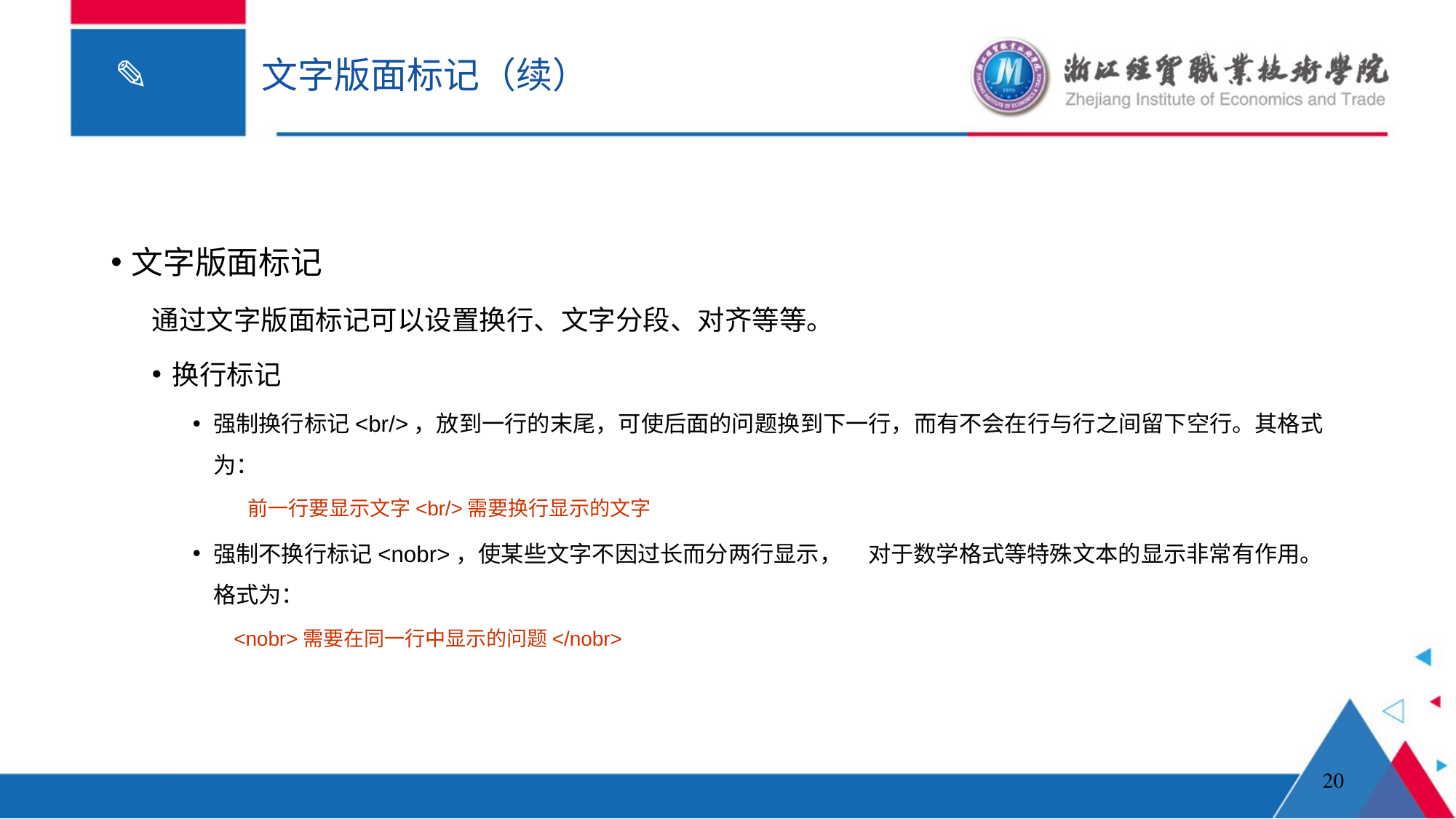

# 文字版面标记（续）
文字版面标记
通过文字版面标记可以设置换行、文字分段、对齐等等。
换行标记
强制换行标记<br/>，放到一行的末尾，可使后面的问题换到下一行，而有不会在行与行之间留下空行。其格式为：
  前一行要显示文字<br/>需要换行显示的文字
强制不换行标记<nobr>，使某些文字不因过长而分两行显示，	对于数学格式等特殊文本的显示非常有作用。格式为：
<nobr>需要在同一行中显示的问题</nobr>
20